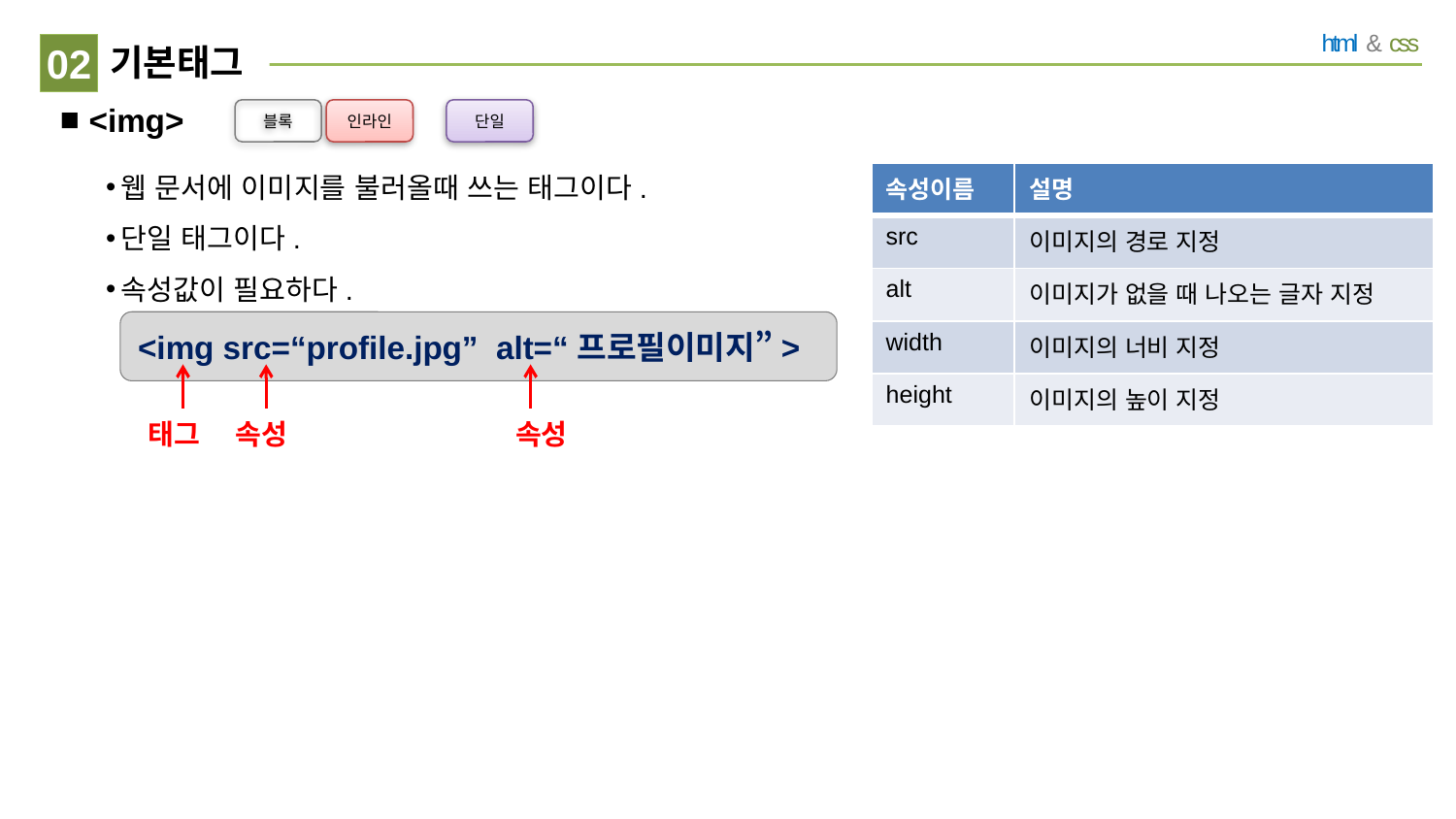

02
# 기본태그
<img>
블록
인라인
단일
웹 문서에 이미지를 불러올때 쓰는 태그이다.
단일 태그이다.
속성값이 필요하다.
| 속성이름 | 설명 |
| --- | --- |
| src | 이미지의 경로 지정 |
| alt | 이미지가 없을 때 나오는 글자 지정 |
| width | 이미지의 너비 지정 |
| height | 이미지의 높이 지정 |
<img src=“profile.jpg”  alt=“프로필이미지”>
태그
속성
속성